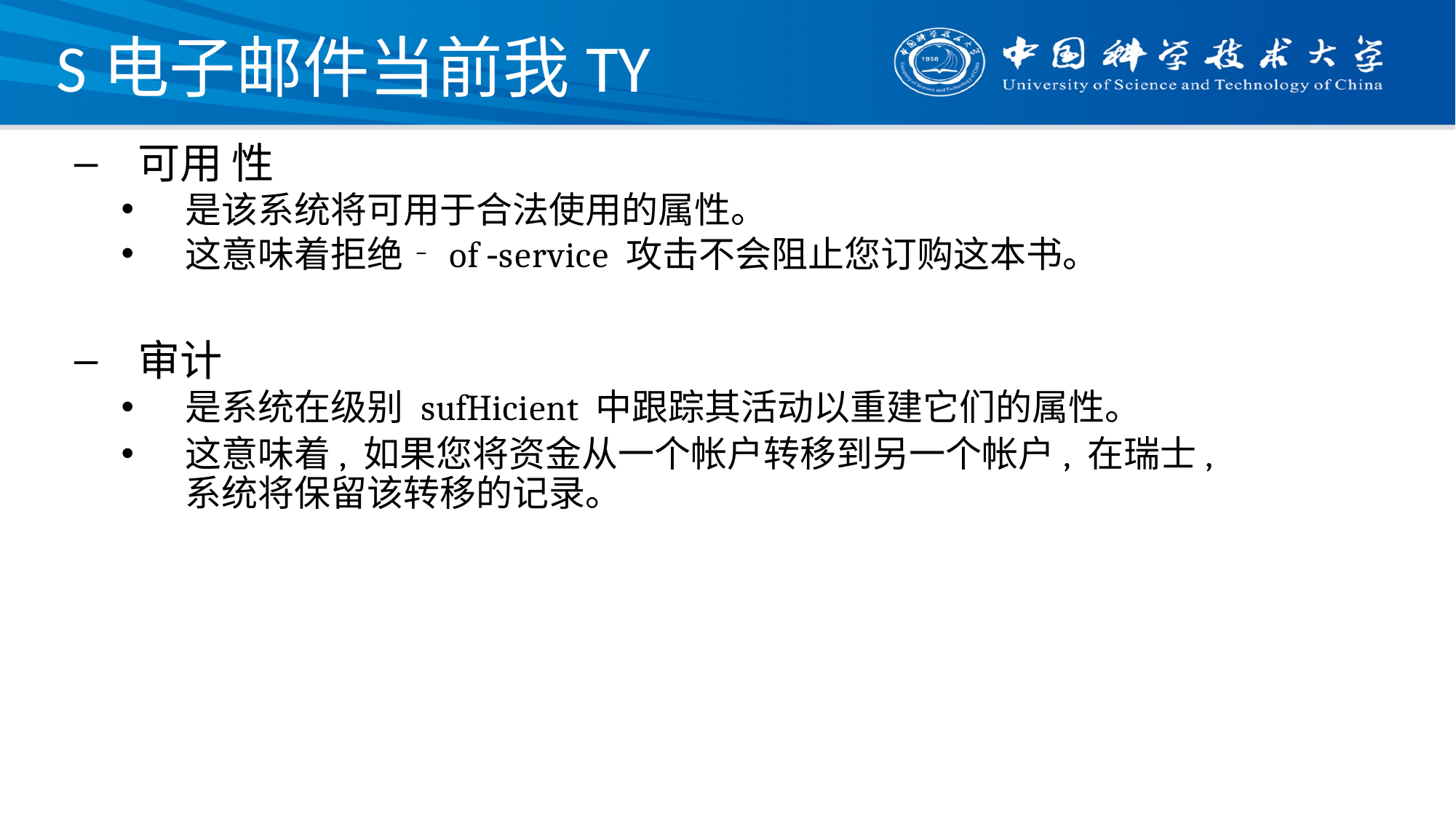

# S电子邮件当前我TY
可用 性
是该系统将可用于合法使用的属性。
这意味着拒绝‐of ‐service 攻击不会阻止您订购这本书。

审计
是系统在级别 sufHicient 中跟踪其活动以重建它们的属性。
这意味着, 如果您将资金从一个帐户转移到另一个帐户, 在瑞士, 系统将保留该转移的记录。